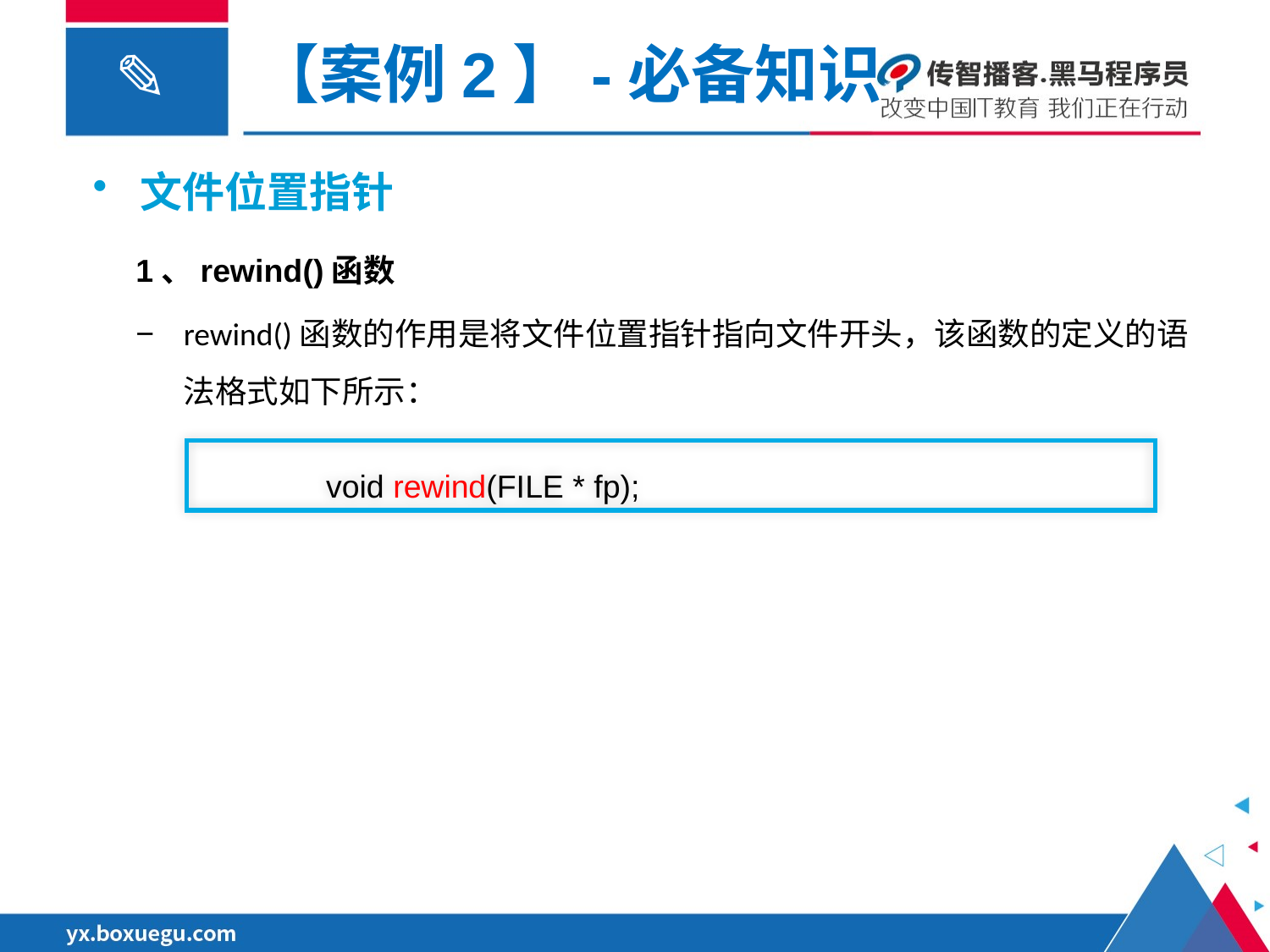

【案例2】-必备知识
文件位置指针
1、rewind()函数
rewind()函数的作用是将文件位置指针指向文件开头，该函数的定义的语法格式如下所示：
	void rewind(FILE * fp);